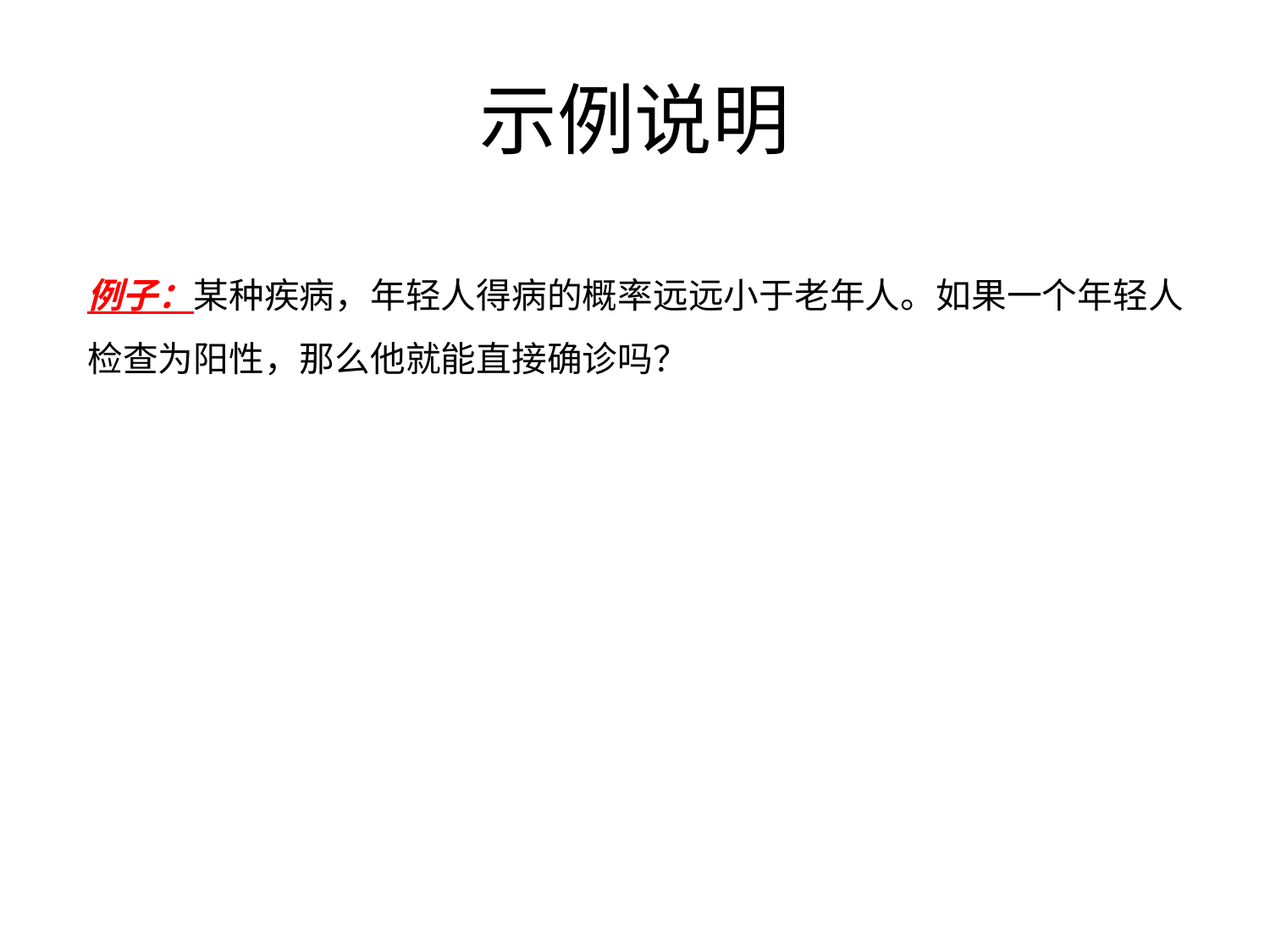

# 示例说明
例子：某种疾病，年轻人得病的概率远远小于老年人。如果一个年轻人检查为阳性，那么他就能直接确诊吗？